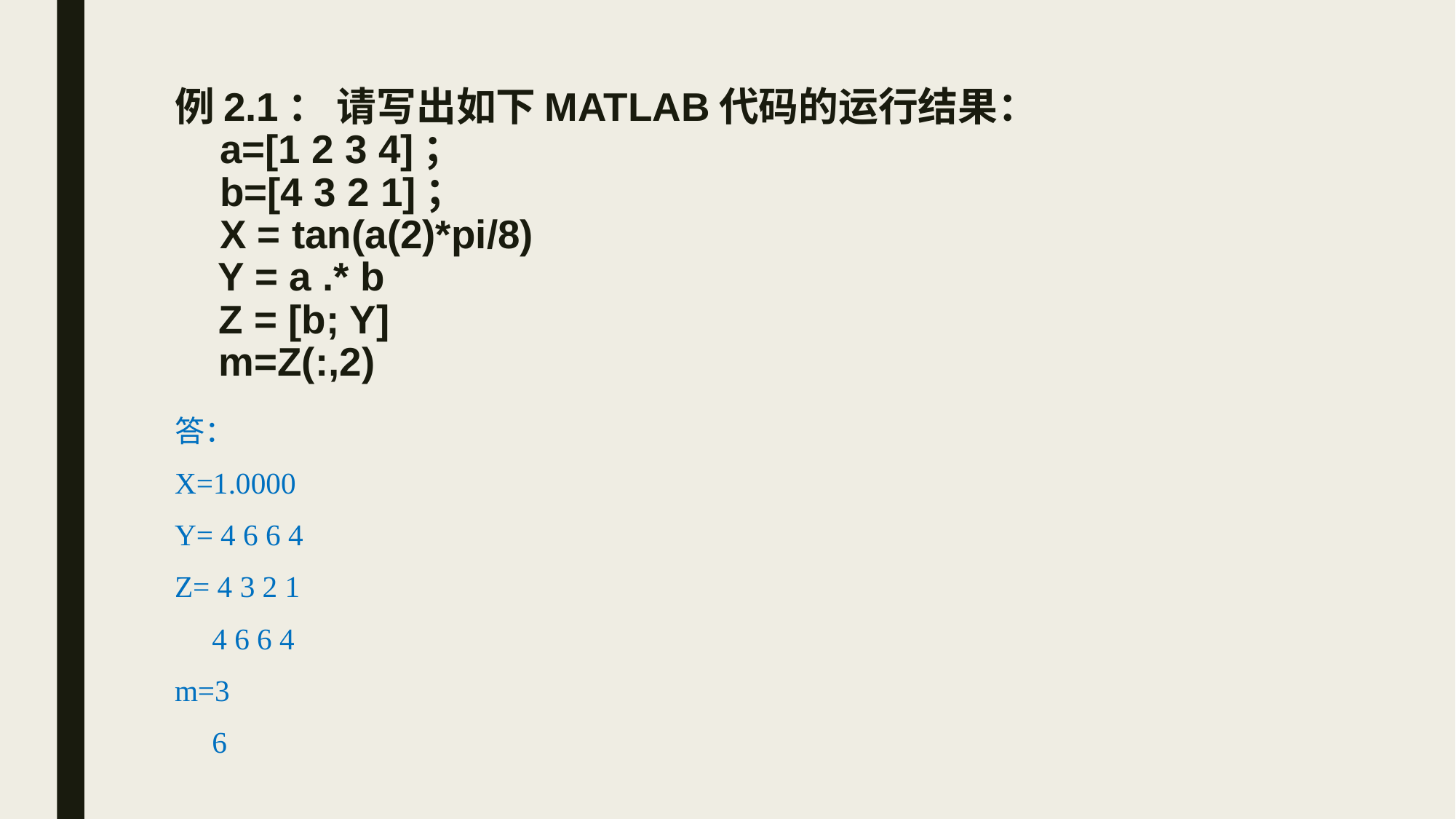

# 例2.1： 请写出如下MATLAB代码的运行结果： a=[1 2 3 4]； b=[4 3 2 1]； X = tan(a(2)*pi/8) Y = a .* b Z = [b; Y] m=Z(:,2)
答：
X=1.0000
Y= 4 6 6 4
Z= 4 3 2 1
     4 6 6 4
m=3
     6